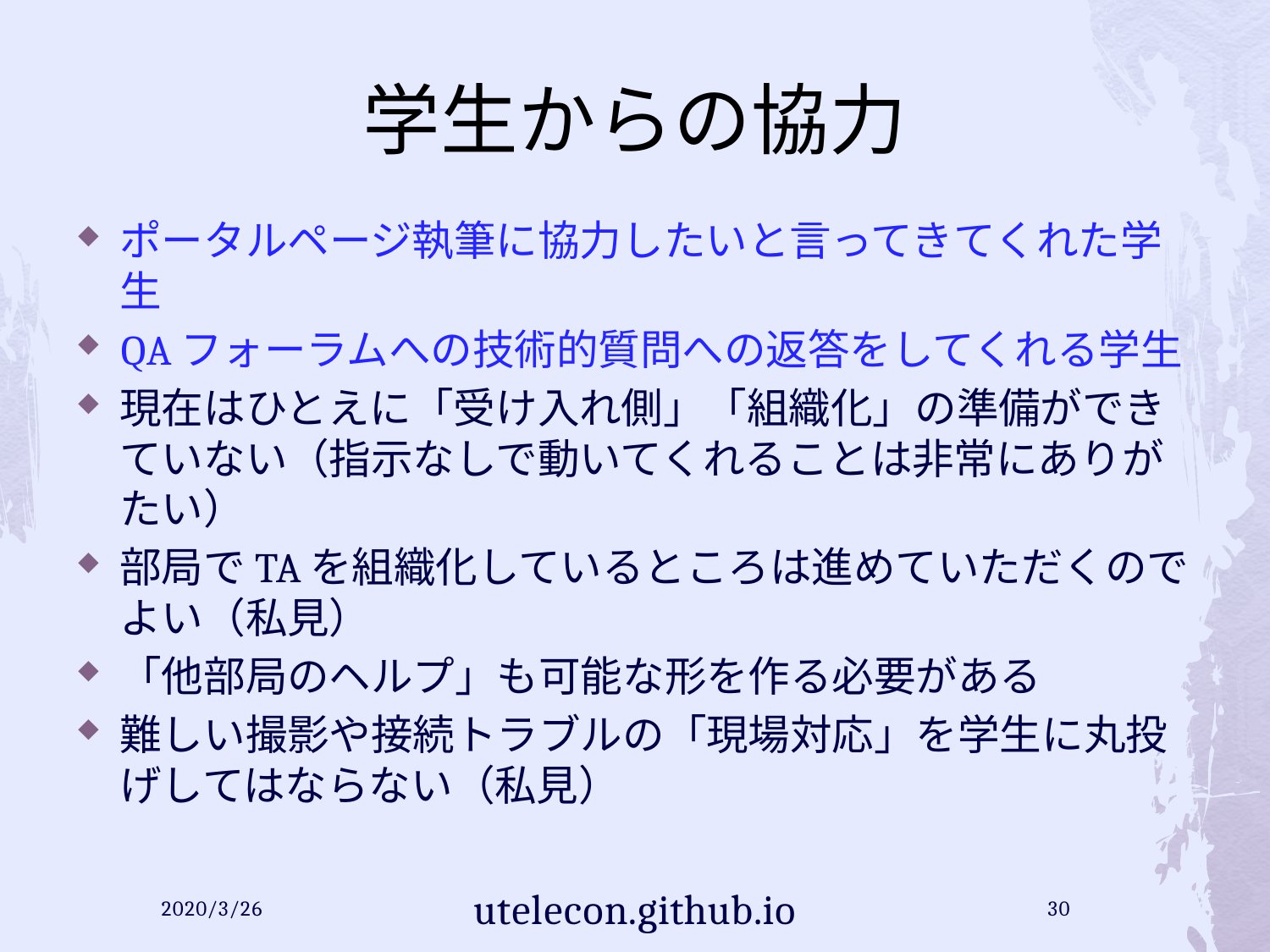

# 学生からの協力
ポータルページ執筆に協力したいと言ってきてくれた学生
QAフォーラムへの技術的質問への返答をしてくれる学生
現在はひとえに「受け入れ側」「組織化」の準備ができていない（指示なしで動いてくれることは非常にありがたい）
部局でTAを組織化しているところは進めていただくのでよい（私見）
「他部局のヘルプ」も可能な形を作る必要がある
難しい撮影や接続トラブルの「現場対応」を学生に丸投げしてはならない（私見）
2020/3/26
utelecon.github.io
30